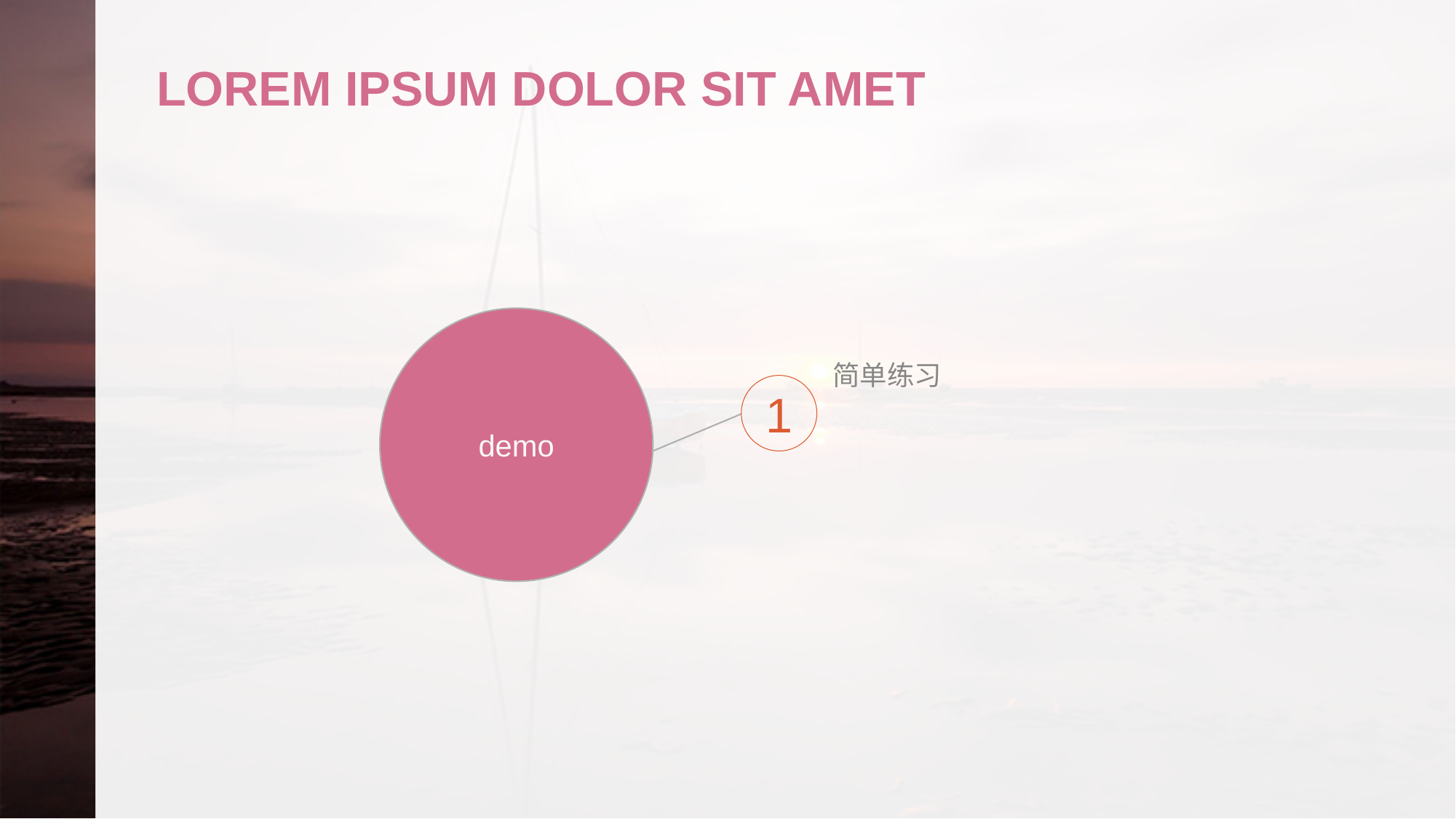

# LOREM IPSUM DOLOR SIT AMET
demo
简单练习
1